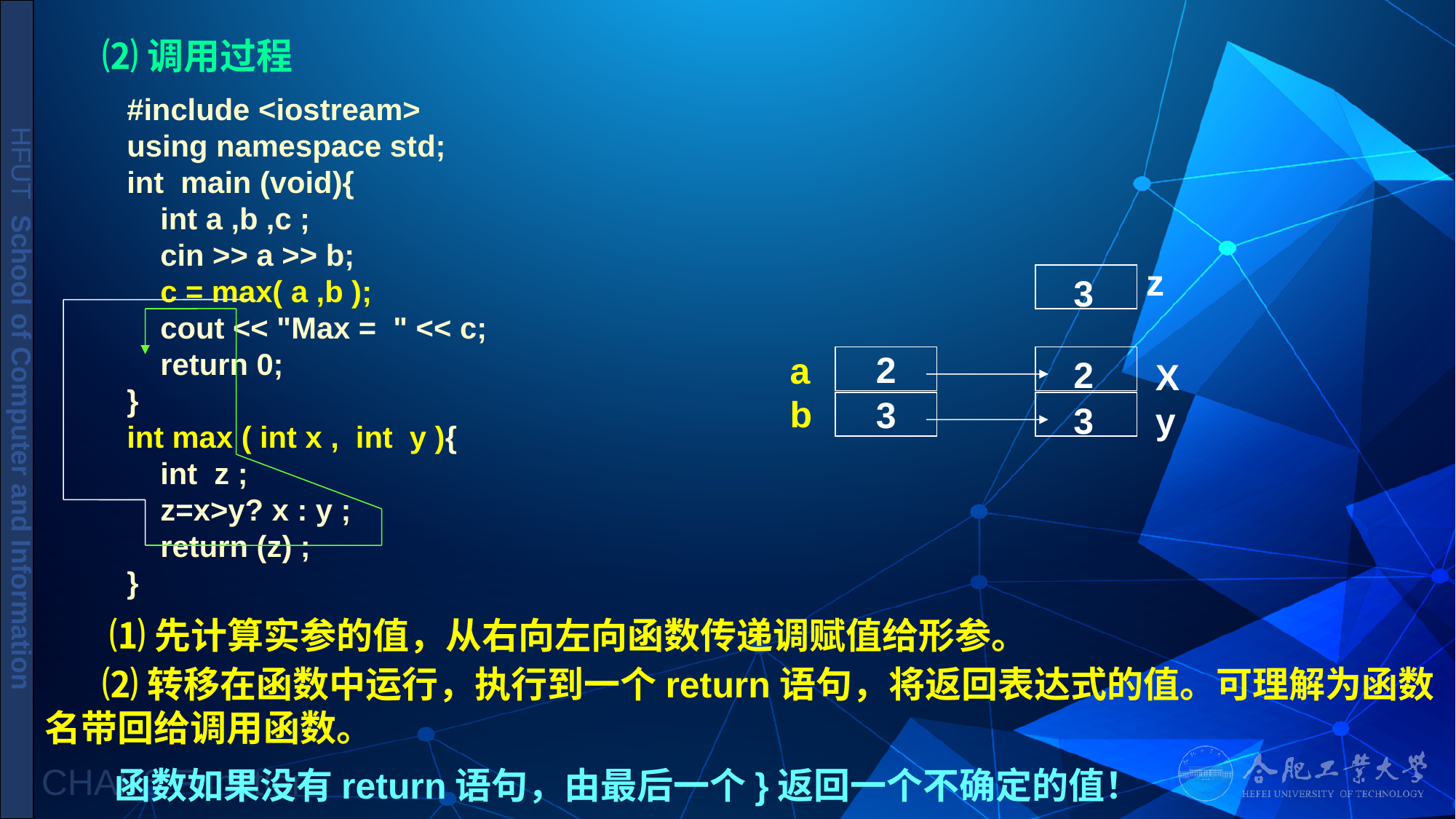

# ⑵调用过程
#include <iostream>
using namespace std;
int  main (void){
    int a ,b ,c ;
    cin >> a >> b;
    c = max( a ,b );
    cout << "Max =  " << c;
    return 0;
}
int max ( int x ,  int  y ){
    int  z ;
    z=x>y? x : y ;
    return (z) ;
}
z

3

a
b
2

2
X
y

3

3

       ⑴先计算实参的值，从右向左向函数传递调赋值给形参。
       ⑵转移在函数中运行，执行到一个return语句，将返回表达式的值。可理解为函数名带回给调用函数。
函数如果没有return语句，由最后一个}返回一个不确定的值！